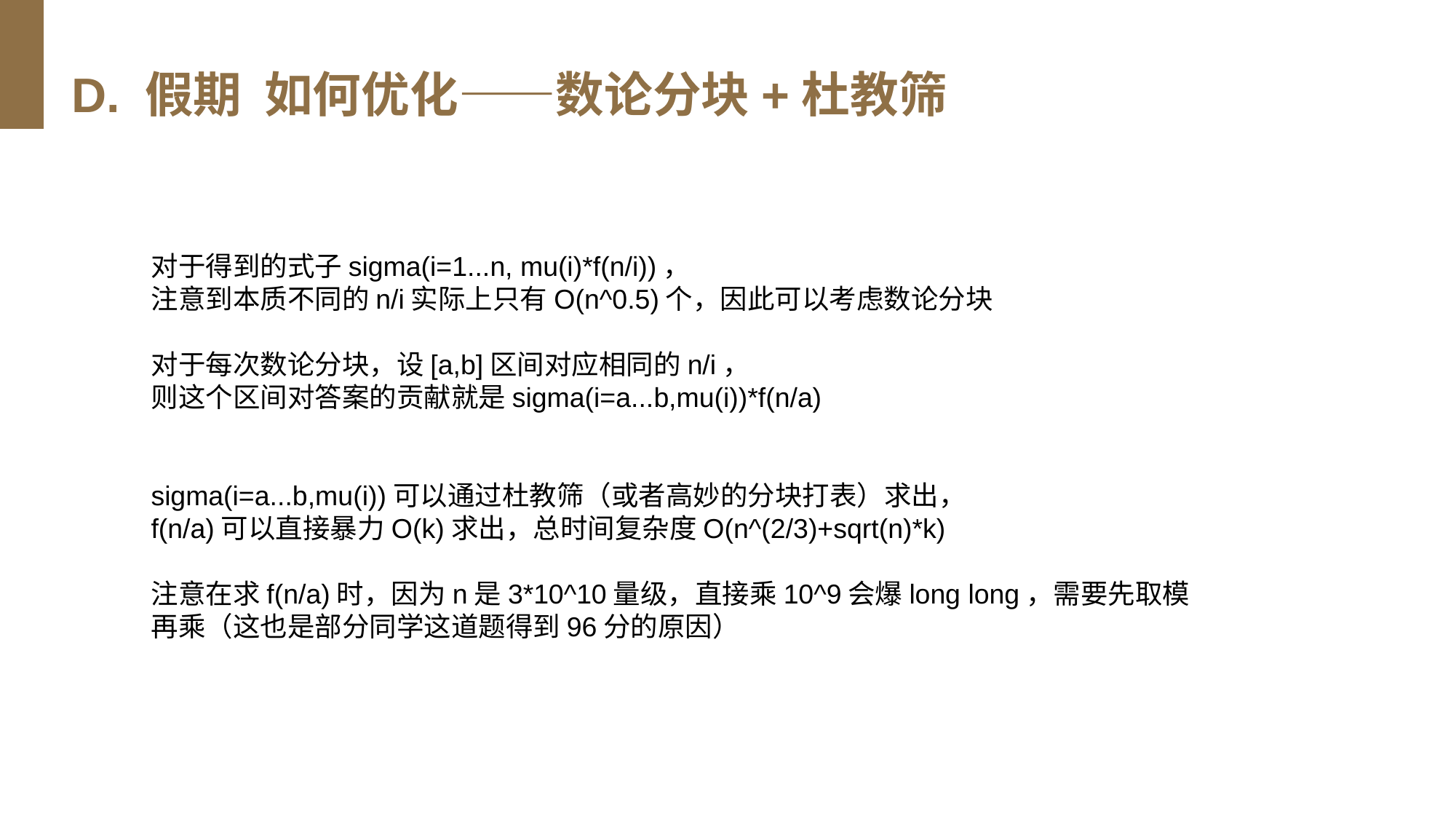

D. 假期  如何优化——数论分块+杜教筛
对于得到的式子sigma(i=1...n, mu(i)*f(n/i))，
注意到本质不同的n/i实际上只有O(n^0.5)个，因此可以考虑数论分块

对于每次数论分块，设[a,b]区间对应相同的n/i，
则这个区间对答案的贡献就是sigma(i=a...b,mu(i))*f(n/a)

sigma(i=a...b,mu(i))可以通过杜教筛（或者高妙的分块打表）求出，
f(n/a)可以直接暴力O(k)求出，总时间复杂度O(n^(2/3)+sqrt(n)*k)

注意在求f(n/a)时，因为n是3*10^10量级，直接乘10^9会爆long long，需要先取模再乘（这也是部分同学这道题得到96分的原因）